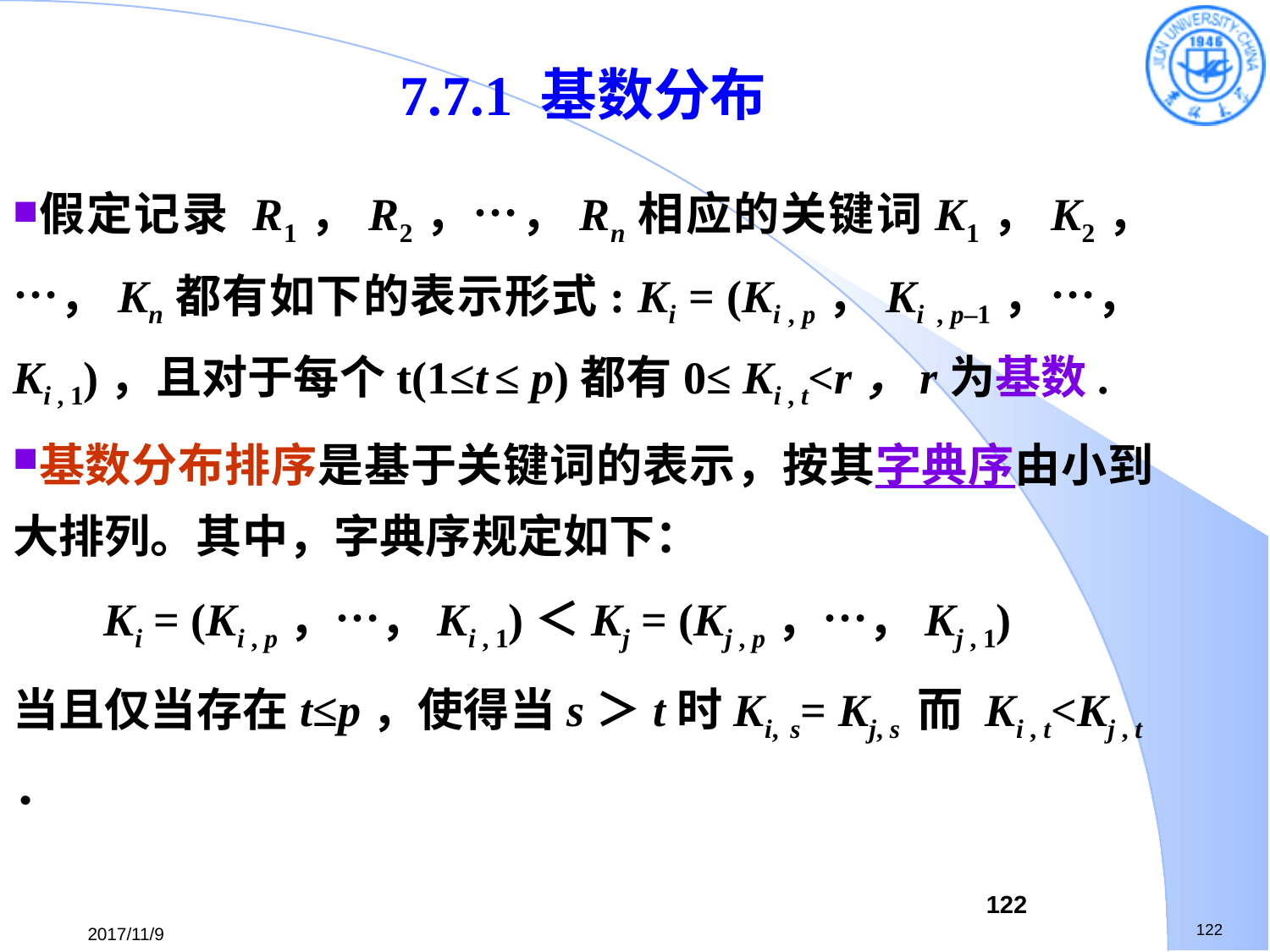

7.7.1 基数分布
假定记录 R1，R2，…，Rn相应的关键词K1，K2，…，Kn都有如下的表示形式: Ki = (Ki , p，Ki , p–1，…，Ki , 1)，且对于每个t(1≤t ≤ p)都有0≤ Ki , t<r，r为基数.
基数分布排序是基于关键词的表示，按其字典序由小到大排列。其中，字典序规定如下：
        Ki = (Ki , p，…，Ki , 1)＜Kj = (Kj , p，…，Kj , 1)
当且仅当存在t≤p，使得当s＞t时Ki, s= Kj, s 而 Ki , t<Kj , t  ．
122